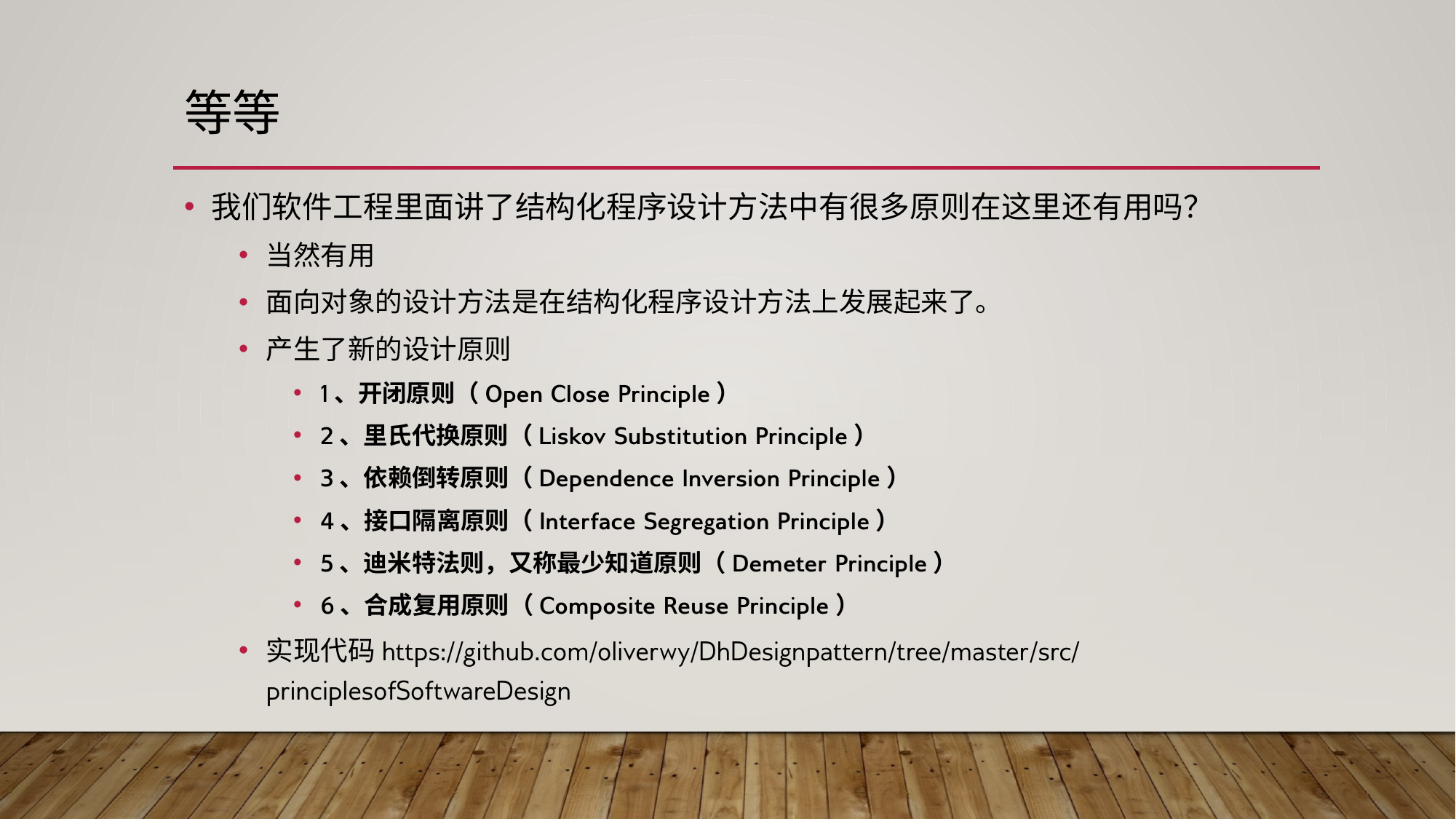

# 等等
我们软件工程里面讲了结构化程序设计方法中有很多原则在这里还有用吗？
当然有用
面向对象的设计方法是在结构化程序设计方法上发展起来了。
产生了新的设计原则
1、开闭原则（Open Close Principle）
2、里氏代换原则（Liskov Substitution Principle）
3、依赖倒转原则（Dependence Inversion Principle）
4、接口隔离原则（Interface Segregation Principle）
5、迪米特法则，又称最少知道原则（Demeter Principle）
6、合成复用原则（Composite Reuse Principle）
实现代码https://github.com/oliverwy/DhDesignpattern/tree/master/src/principlesofSoftwareDesign